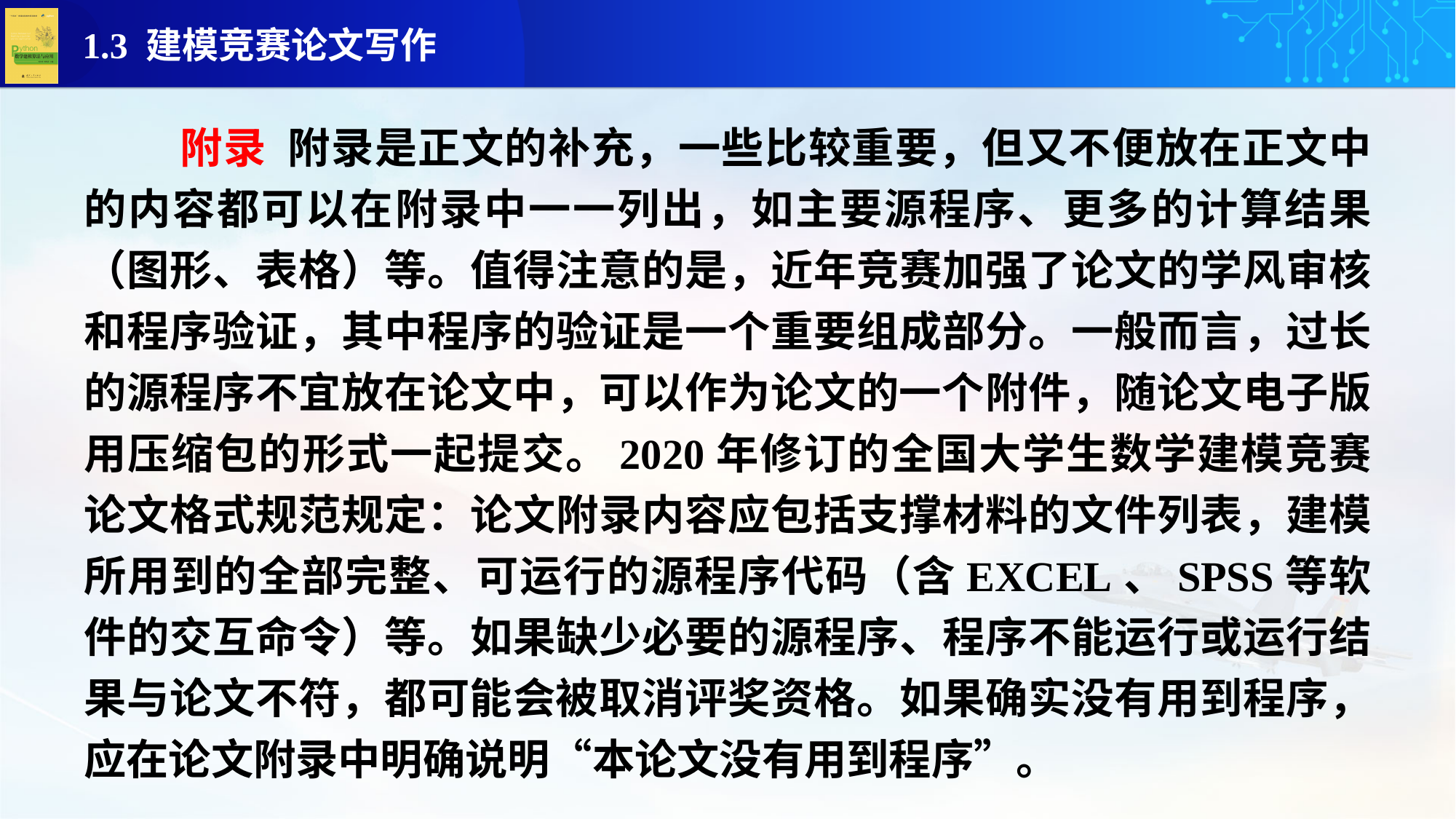

附录  附录是正文的补充，一些比较重要，但又不便放在正文中的内容都可以在附录中一一列出，如主要源程序、更多的计算结果（图形、表格）等。值得注意的是，近年竞赛加强了论文的学风审核和程序验证，其中程序的验证是一个重要组成部分。一般而言，过长的源程序不宜放在论文中，可以作为论文的一个附件，随论文电子版用压缩包的形式一起提交。2020年修订的全国大学生数学建模竞赛论文格式规范规定：论文附录内容应包括支撑材料的文件列表，建模所用到的全部完整、可运行的源程序代码（含EXCEL、SPSS等软件的交互命令）等。如果缺少必要的源程序、程序不能运行或运行结果与论文不符，都可能会被取消评奖资格。如果确实没有用到程序，应在论文附录中明确说明“本论文没有用到程序”。